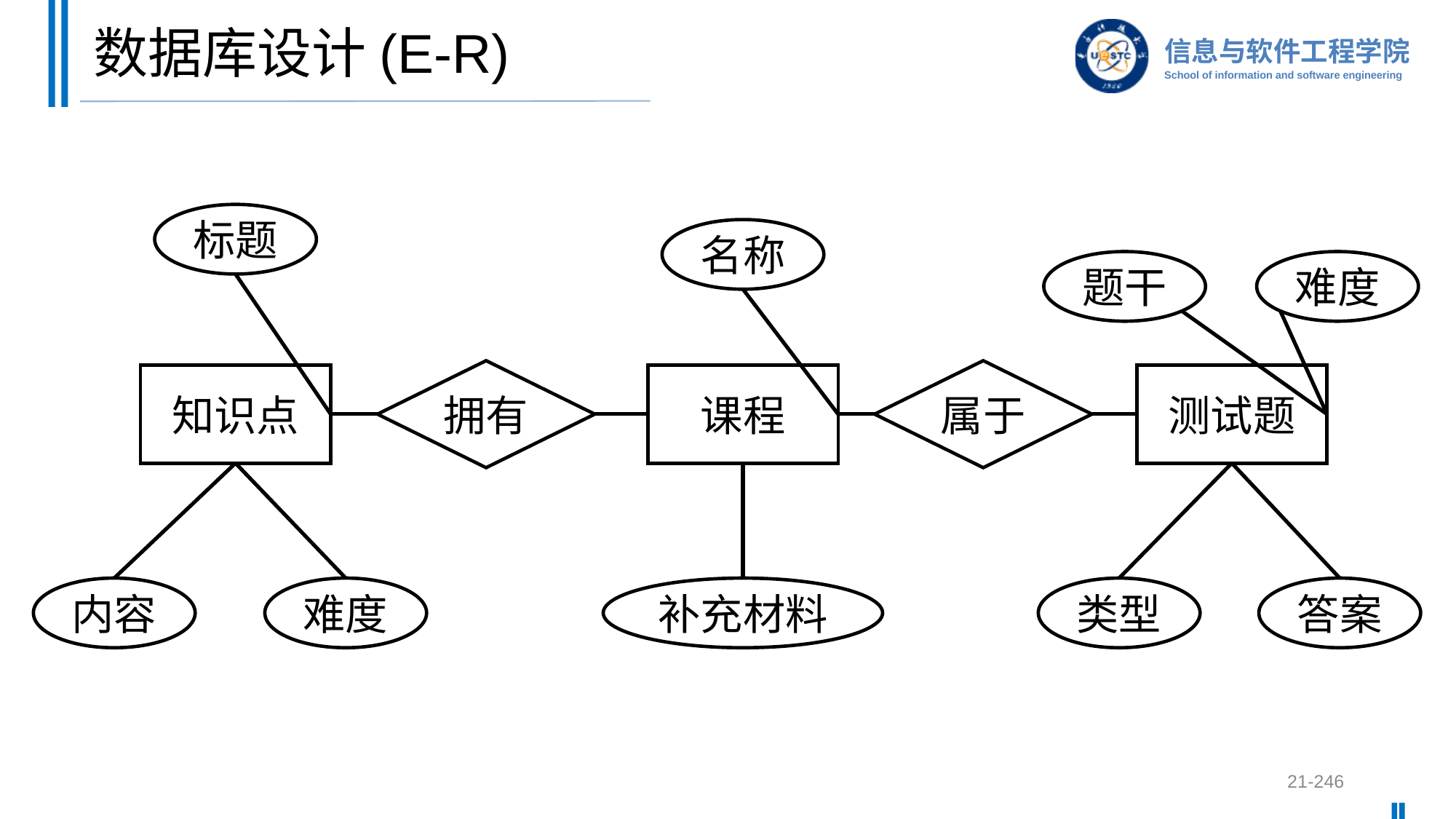

# 数据库设计(E-R)
标题
名称
题干
难度
拥有
属于
知识点
课程
测试题
内容
难度
补充材料
类型
答案
21-246